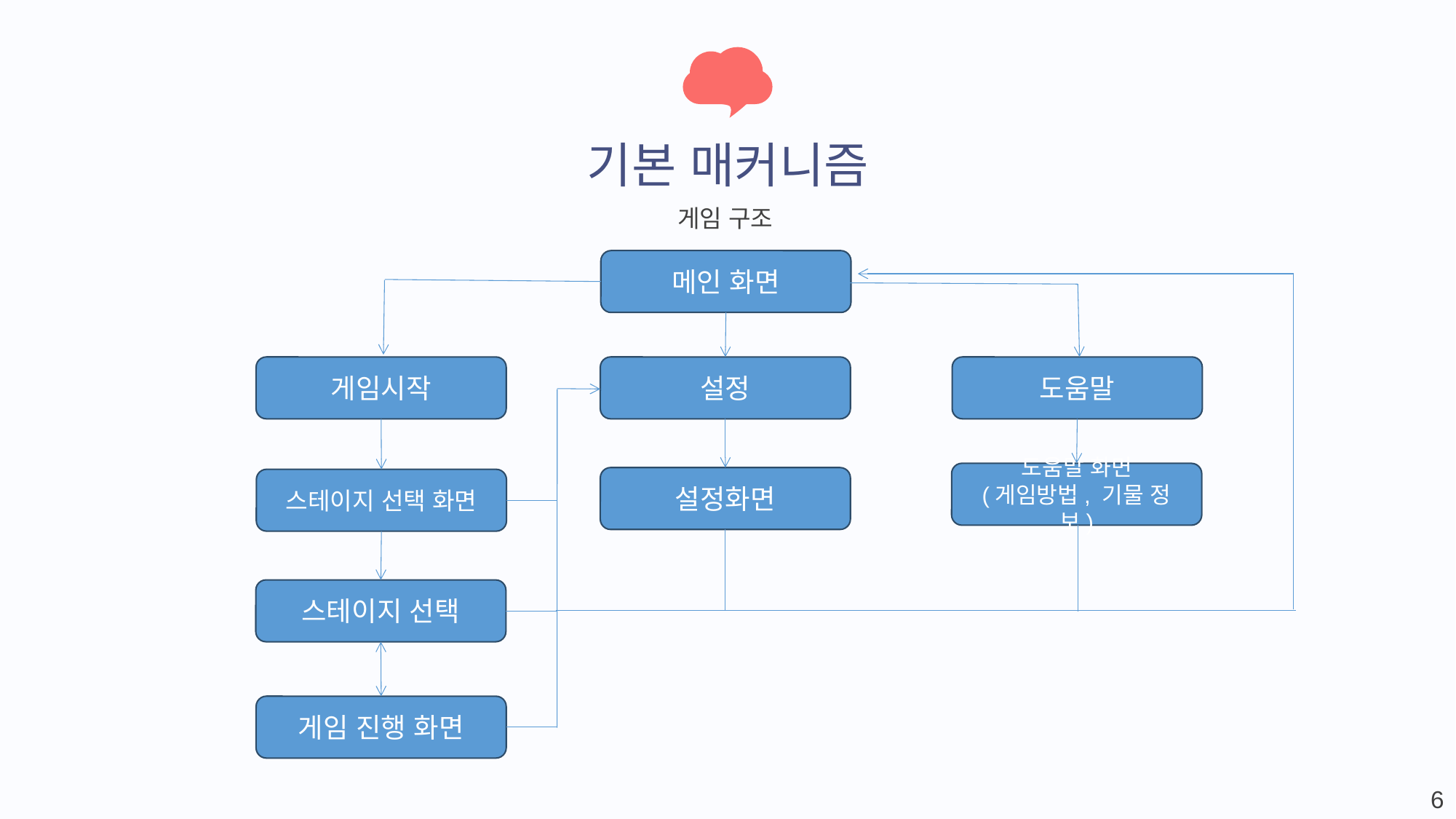

기본.
기본 매커니즘
게임 구조
메인 화면
게임시작
설정
도움말
도움말 화면
(게임방법, 기물 정보)
설정화면
스테이지 선택 화면
스테이지 선택
게임 진행 화면
6